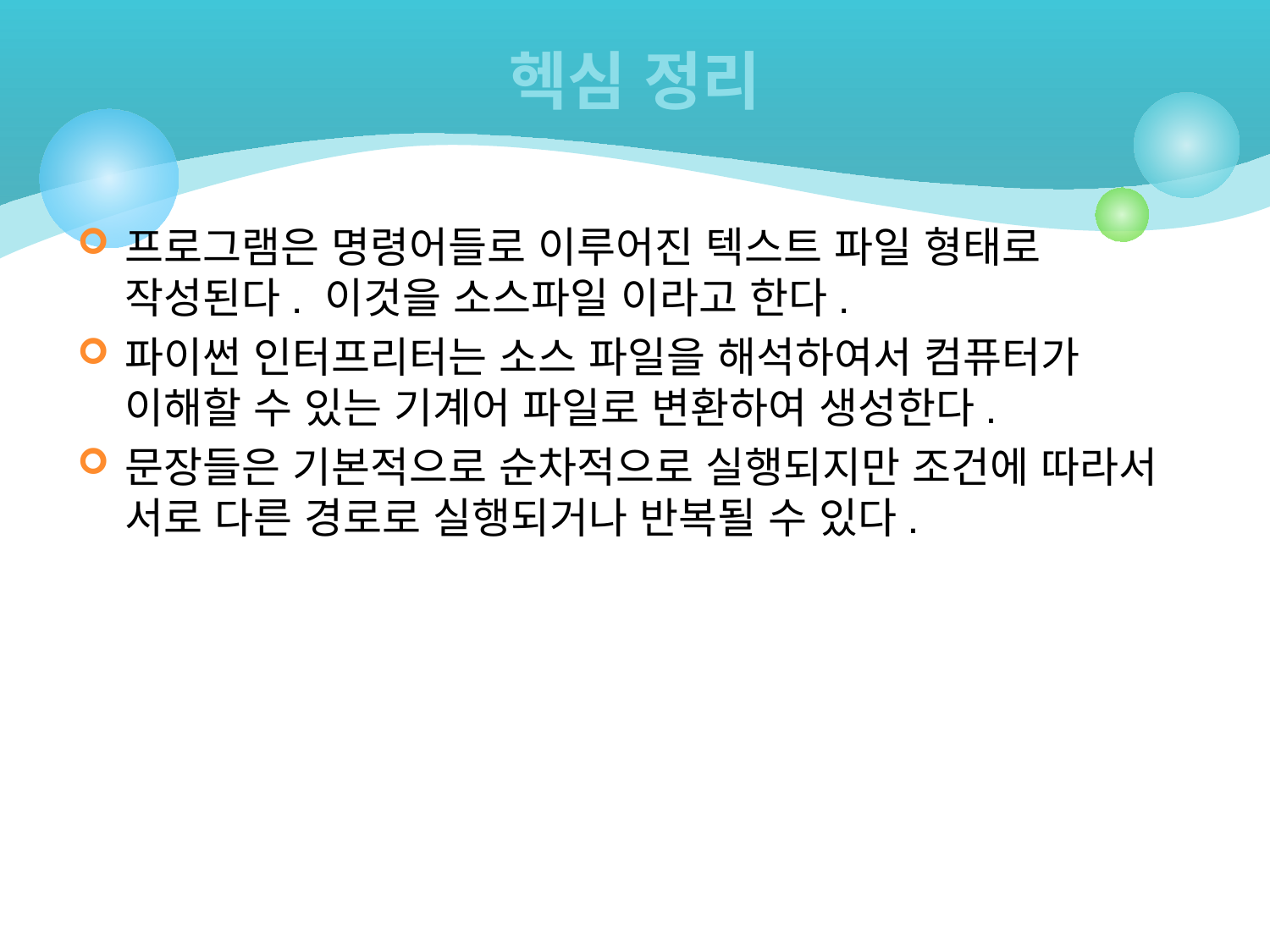

# 헥심 정리
프로그램은 명령어들로 이루어진 텍스트 파일 형태로 작성된다. 이것을 소스파일 이라고 한다.
파이썬 인터프리터는 소스 파일을 해석하여서 컴퓨터가 이해할 수 있는 기계어 파일로 변환하여 생성한다.
문장들은 기본적으로 순차적으로 실행되지만 조건에 따라서 서로 다른 경로로 실행되거나 반복될 수 있다.